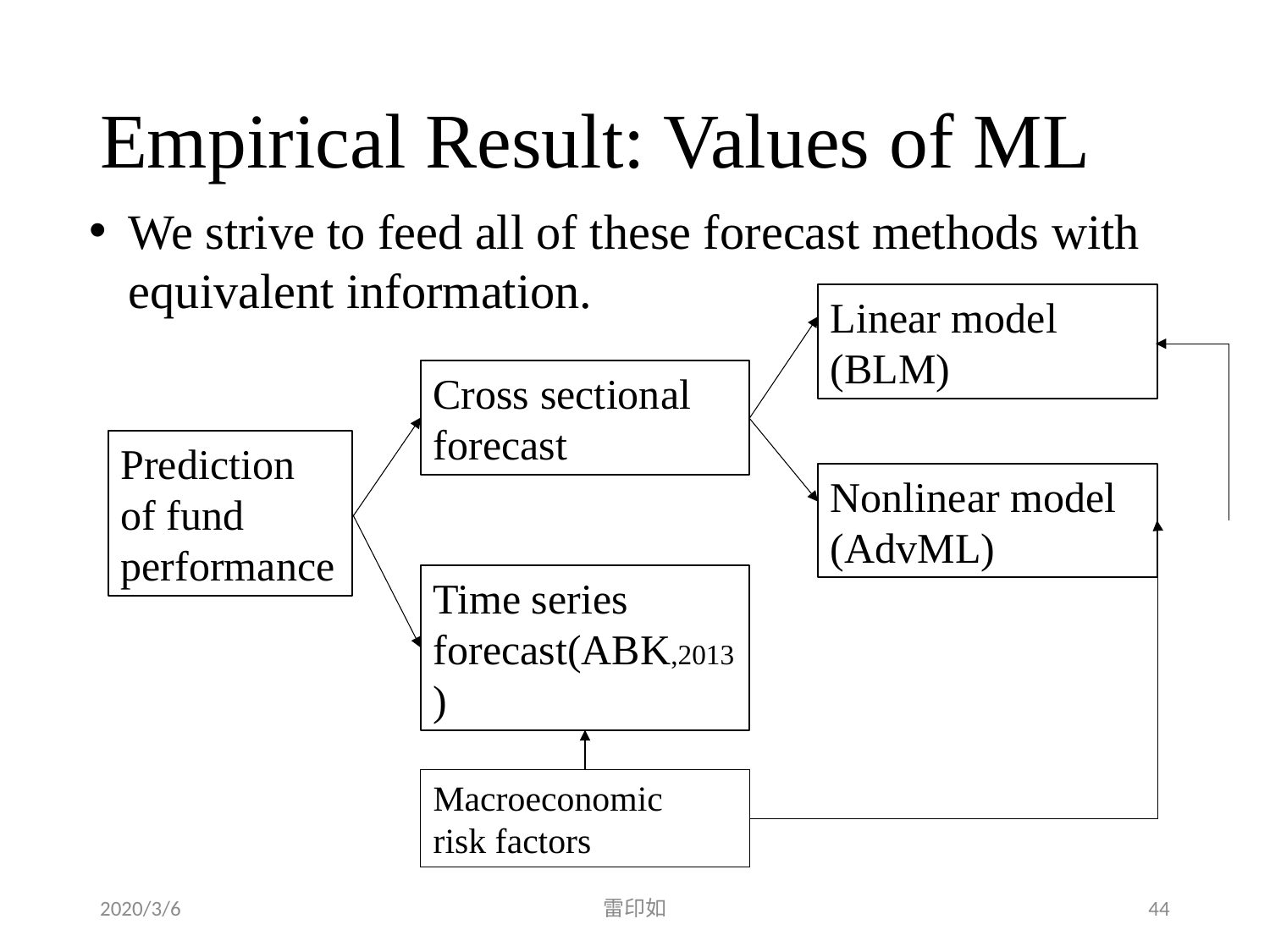

# Empirical Result: Values of ML
We strive to feed all of these forecast methods with equivalent information.

Linear model (BLM)
Cross sectional forecast
Prediction of fund performance
Nonlinear model (AdvML)
Time series forecast(ABK,2013)
Macroeconomic
risk factors
2020/3/6
雷印如
44